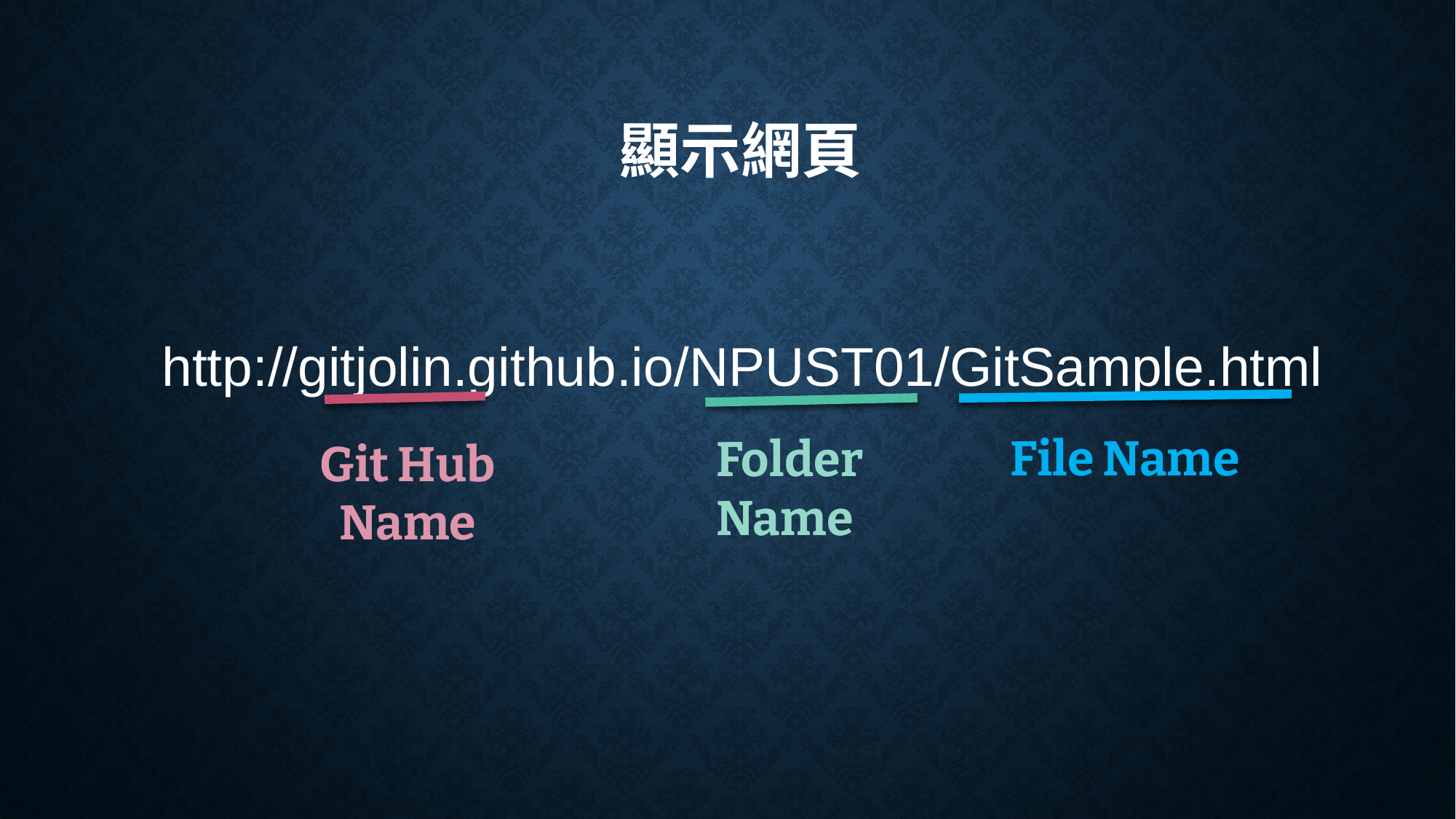

顯示網頁
http://gitjolin.github.io/NPUST01/GitSample.html
File Name
Folder Name
Git Hub Name
#